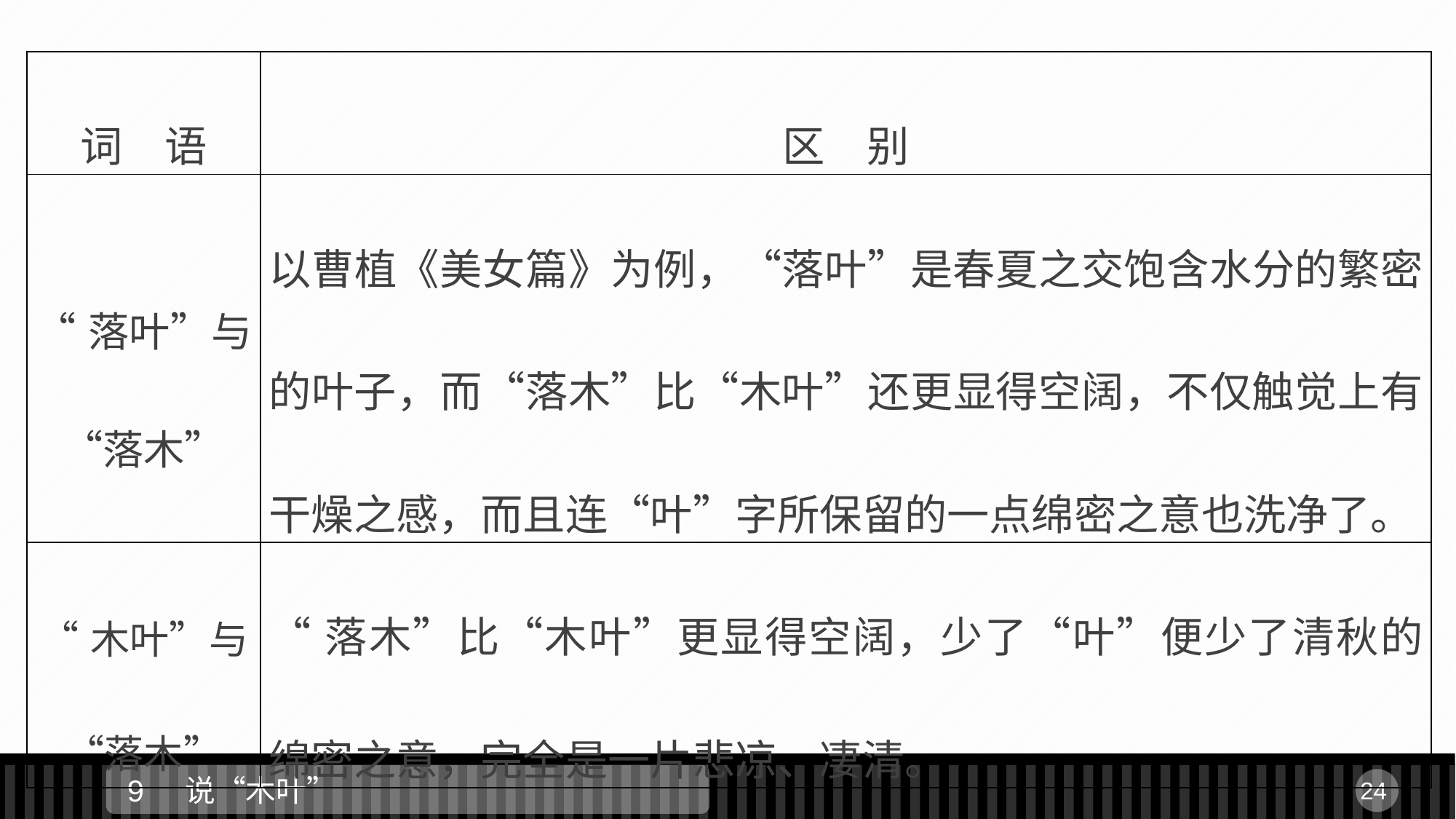

| 词　语 | 区　别 |
| --- | --- |
| “落叶”与“落木” | 以曹植《美女篇》为例，“落叶”是春夏之交饱含水分的繁密的叶子，而“落木”比“木叶”还更显得空阔，不仅触觉上有干燥之感，而且连“叶”字所保留的一点绵密之意也洗净了。 |
| “木叶”与“落木” | “落木”比“木叶”更显得空阔，少了“叶”便少了清秋的绵密之意，完全是一片悲凉、凄清。 |